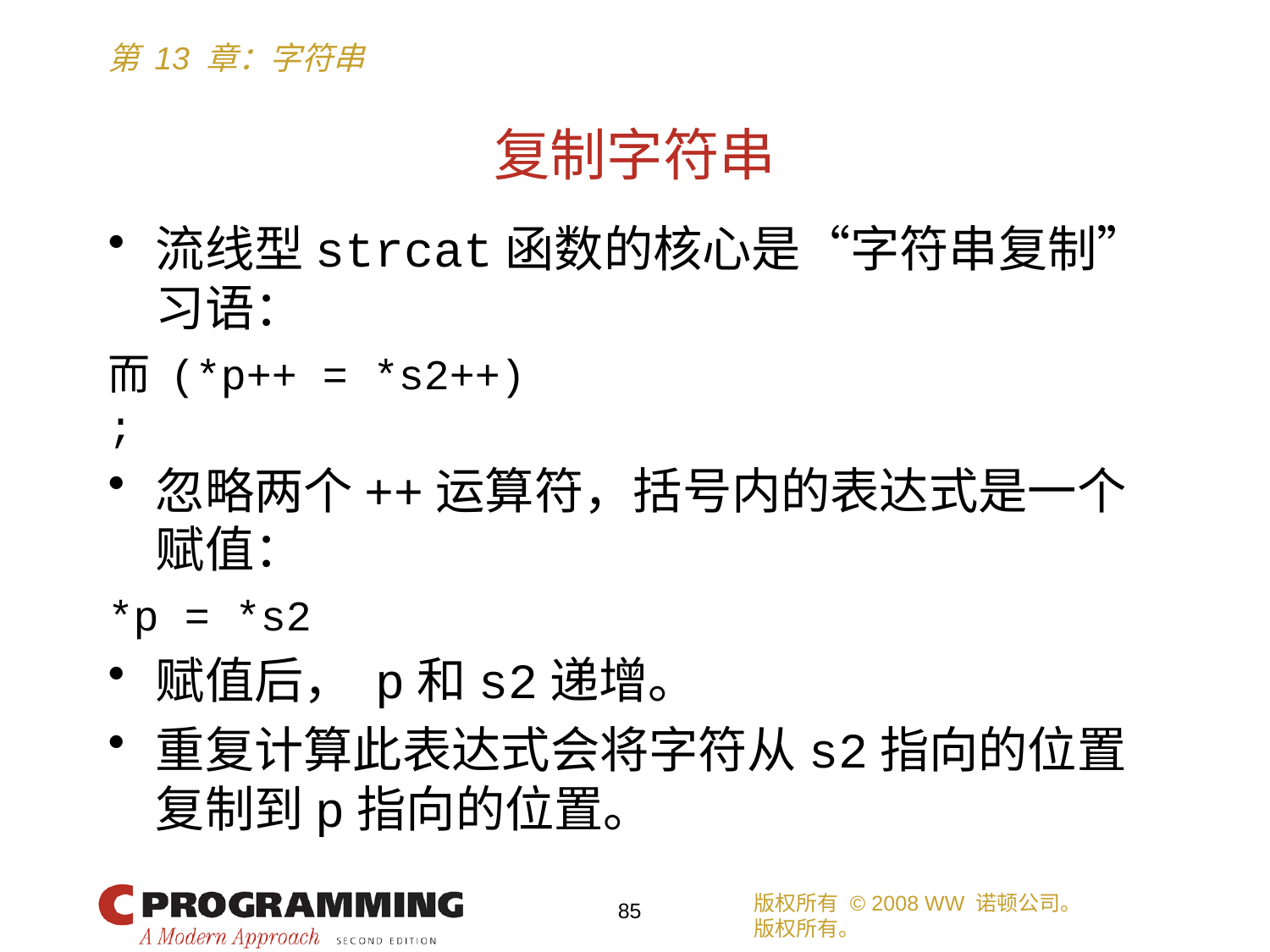

# 复制字符串
流线型strcat函数的核心是“字符串复制”习语：
而 (*p++ = *s2++)
;
忽略两个++运算符，括号内的表达式是一个赋值：
*p = *s2
赋值后， p和s2递增。
重复计算此表达式会将字符从s2指向的位置复制到p指向的位置。
版权所有 © 2008 WW 诺顿公司。
版权所有。
85